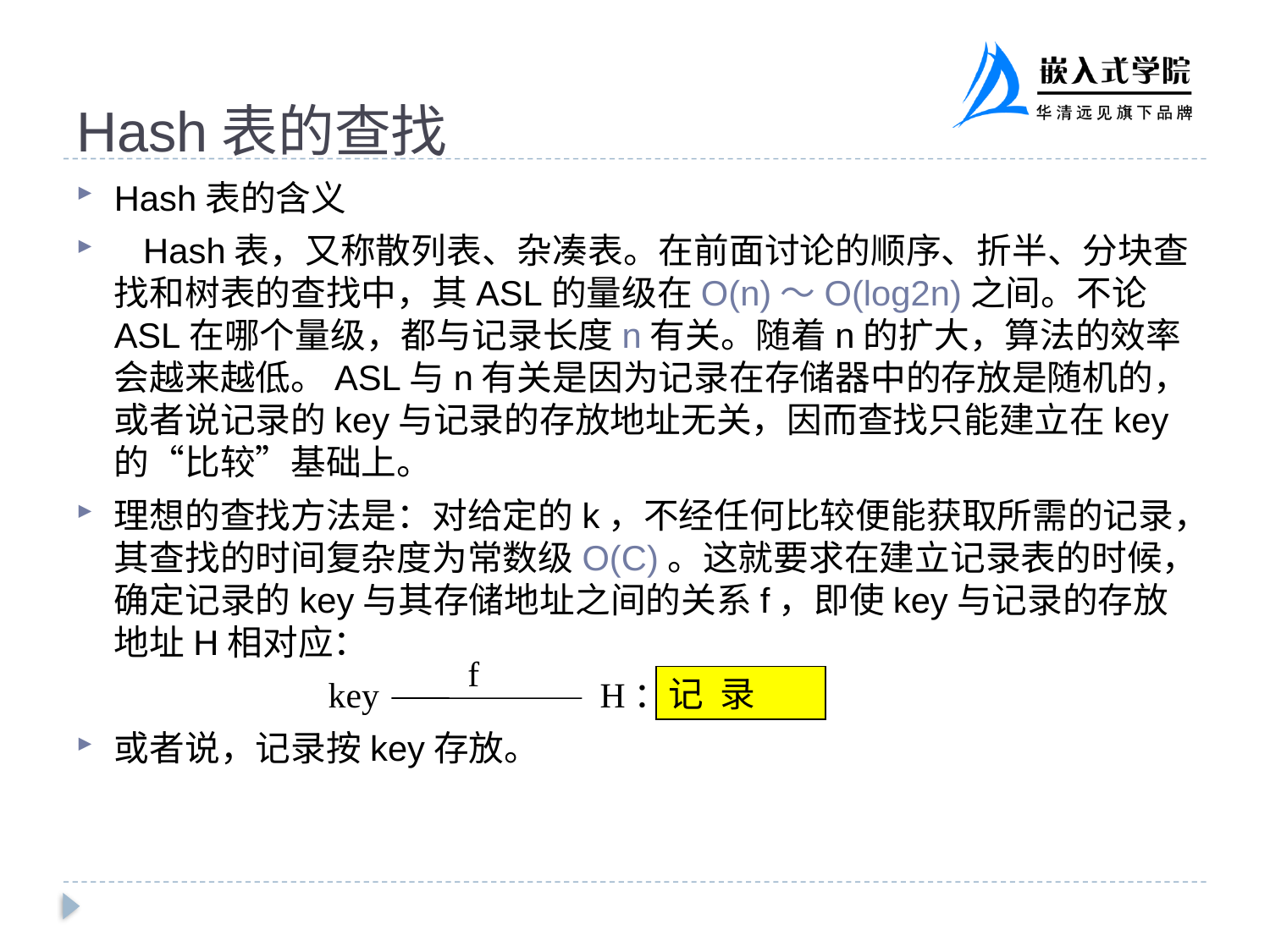

# Hash表的查找
Hash表的含义
   Hash表，又称散列表、杂凑表。在前面讨论的顺序、折半、分块查找和树表的查找中，其ASL的量级在O(n)～O(log2n)之间。不论ASL在哪个量级，都与记录长度n有关。随着n的扩大，算法的效率会越来越低。ASL与n有关是因为记录在存储器中的存放是随机的，或者说记录的key与记录的存放地址无关，因而查找只能建立在key的“比较”基础上。
理想的查找方法是：对给定的k，不经任何比较便能获取所需的记录，其查找的时间复杂度为常数级O(C)。这就要求在建立记录表的时候，确定记录的key与其存储地址之间的关系f，即使key与记录的存放地址H相对应：

或者说，记录按key存放。
f
记  录
 key		   H：

161